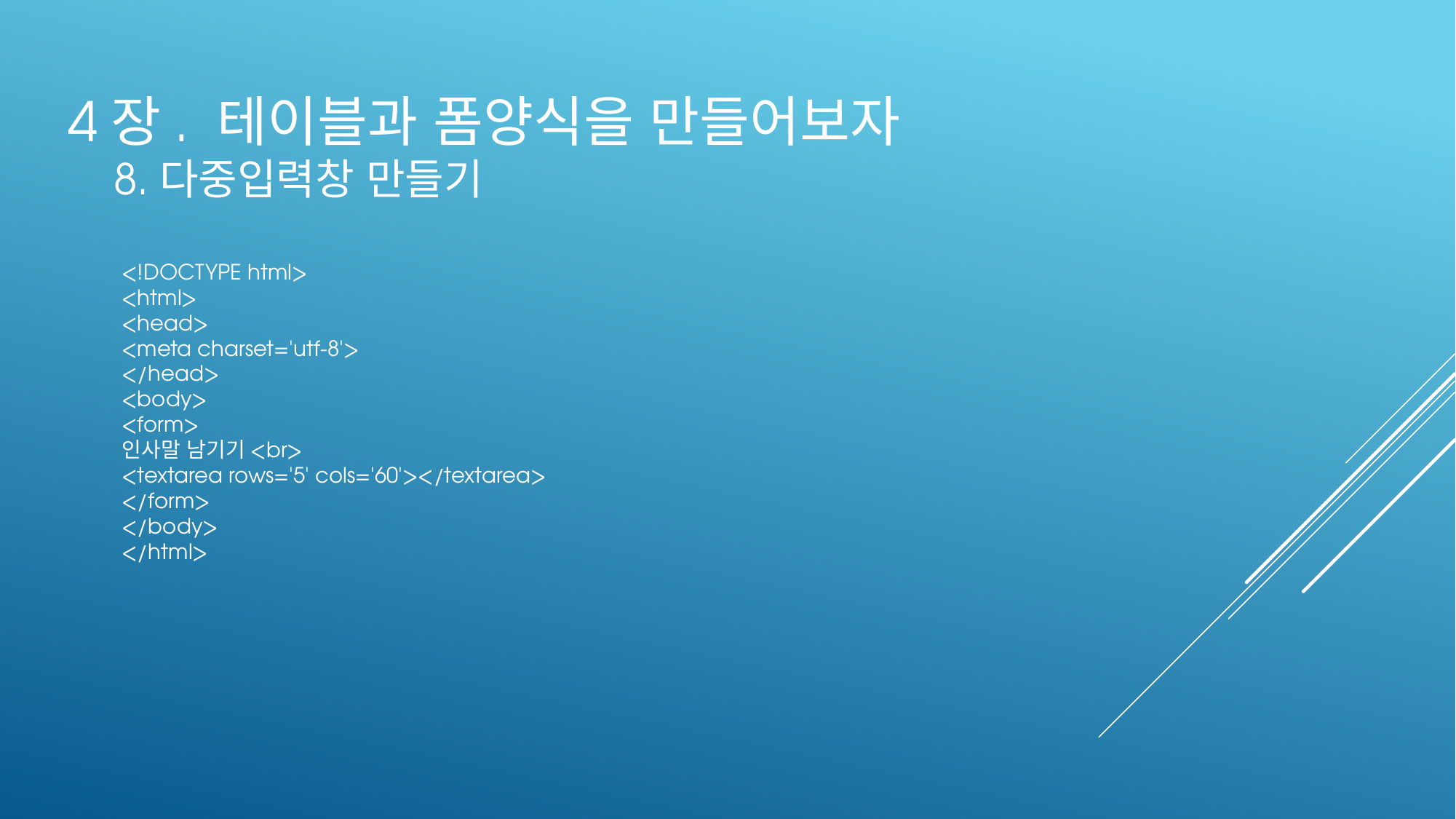

# 4장. 테이블과 폼양식을 만들어보자
8.다중입력창 만들기
<!DOCTYPE html>
<html>
<head>
<meta charset='utf-8'>
</head>
<body>
<form>
인사말 남기기<br>
<textarea rows='5' cols='60'></textarea>
</form>
</body>
</html>